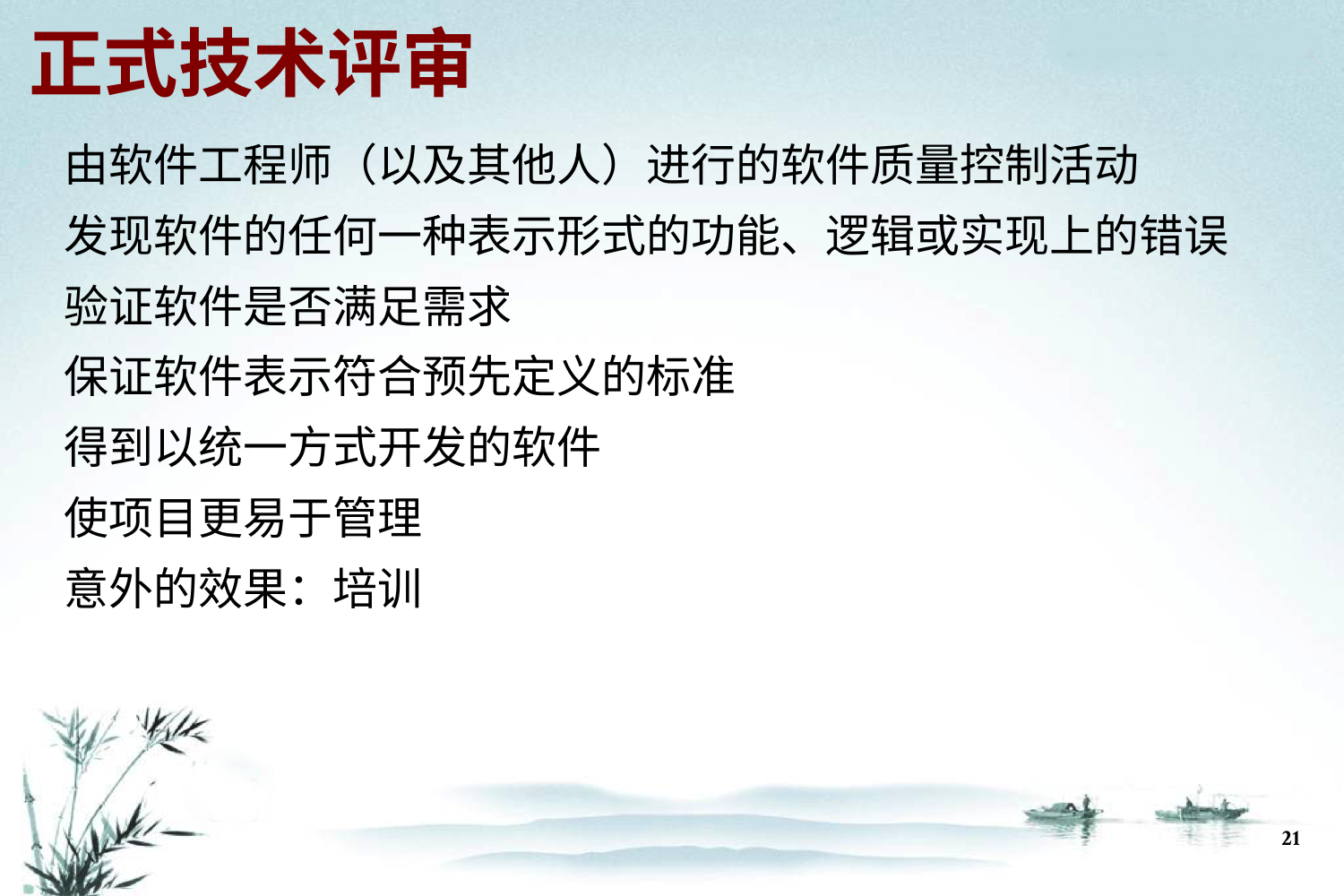

# 正式技术评审
由软件工程师（以及其他人）进行的软件质量控制活动
发现软件的任何一种表示形式的功能、逻辑或实现上的错误
验证软件是否满足需求
保证软件表示符合预先定义的标准
得到以统一方式开发的软件
使项目更易于管理
意外的效果：培训
21